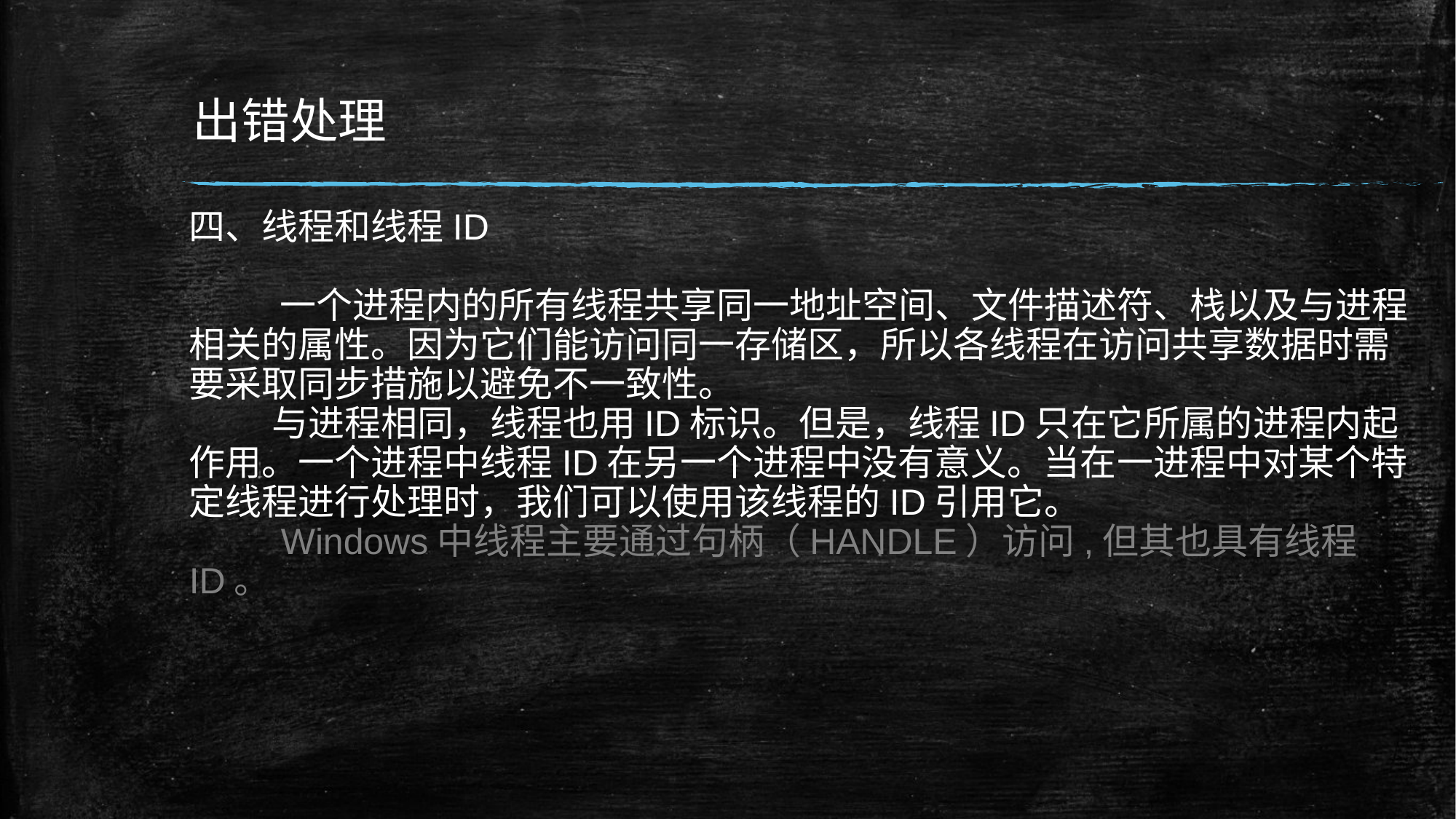

# 出错处理
四、线程和线程ID

          一个进程内的所有线程共享同一地址空间、文件描述符、栈以及与进程相关的属性。因为它们能访问同一存储区，所以各线程在访问共享数据时需要采取同步措施以避免不一致性。
         与进程相同，线程也用ID标识。但是，线程ID只在它所属的进程内起作用。一个进程中线程ID在另一个进程中没有意义。当在一进程中对某个特定线程进行处理时，我们可以使用该线程的ID引用它。
         Windows中线程主要通过句柄（HANDLE）访问,但其也具有线程ID。